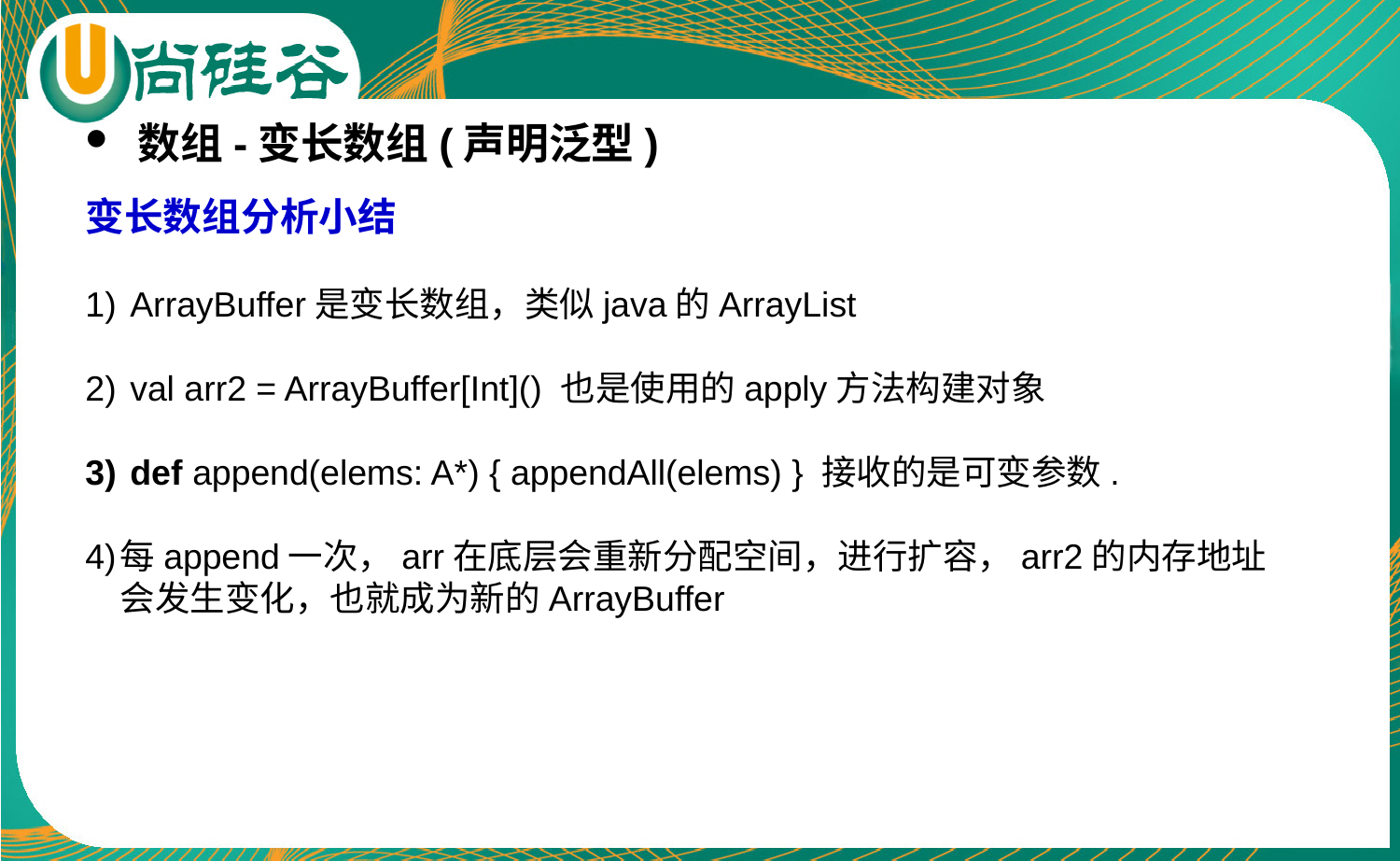

数组-变长数组(声明泛型)

变长数组分析小结

 ArrayBuffer是变长数组，类似java的ArrayList

 val arr2 = ArrayBuffer[Int]() 也是使用的apply方法构建对象

 def append(elems: A*) { appendAll(elems) } 接收的是可变参数.

每append一次，arr在底层会重新分配空间，进行扩容，arr2的内存地址会发生变化，也就成为新的ArrayBuffer